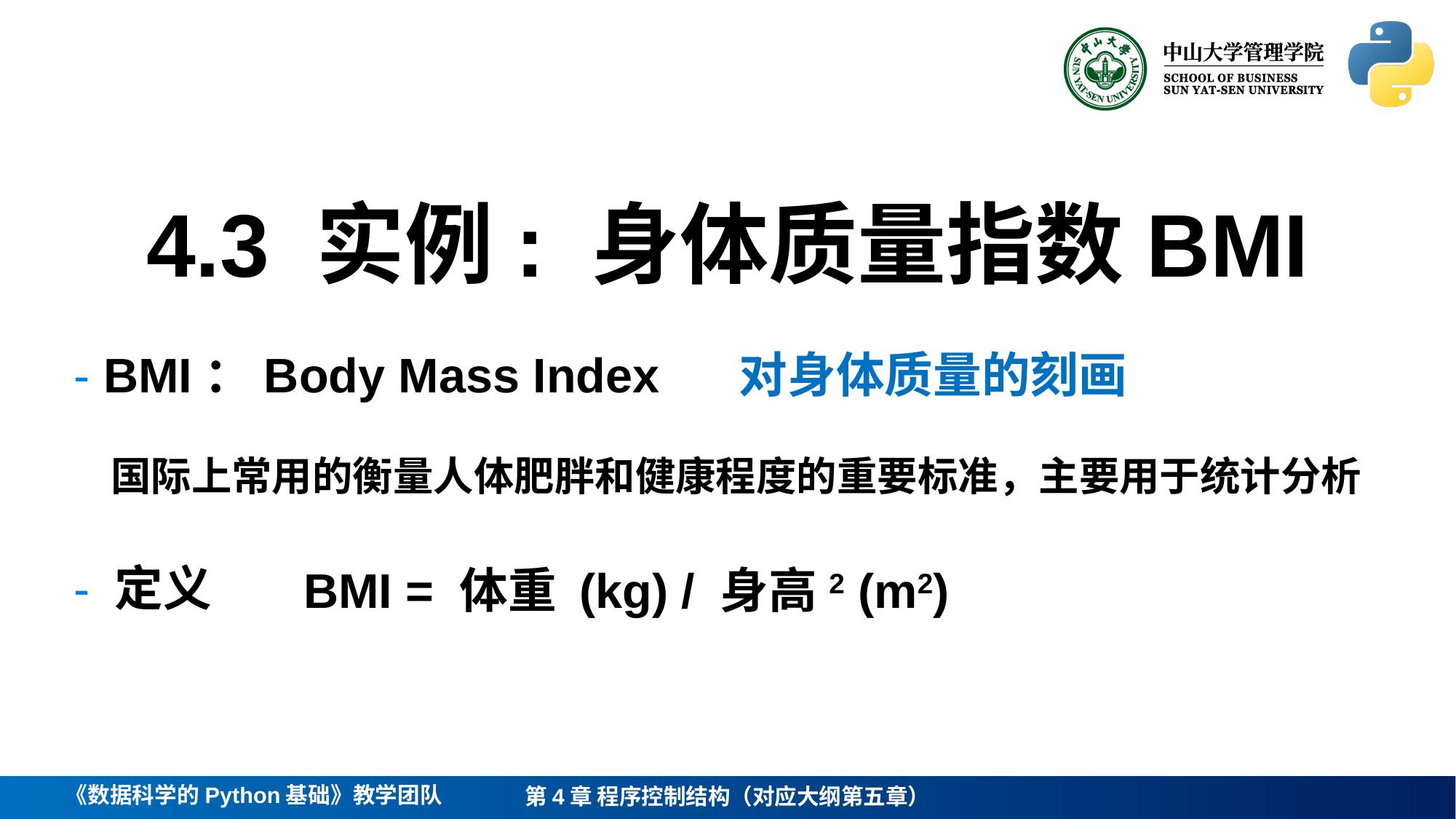

4.3 实例: 身体质量指数BMI
- BMI：Body Mass Index     对身体质量的刻画
   国际上常用的衡量人体肥胖和健康程度的重要标准，主要用于统计分析
- 定义
BMI = 体重 (kg) / 身高2 (m2)